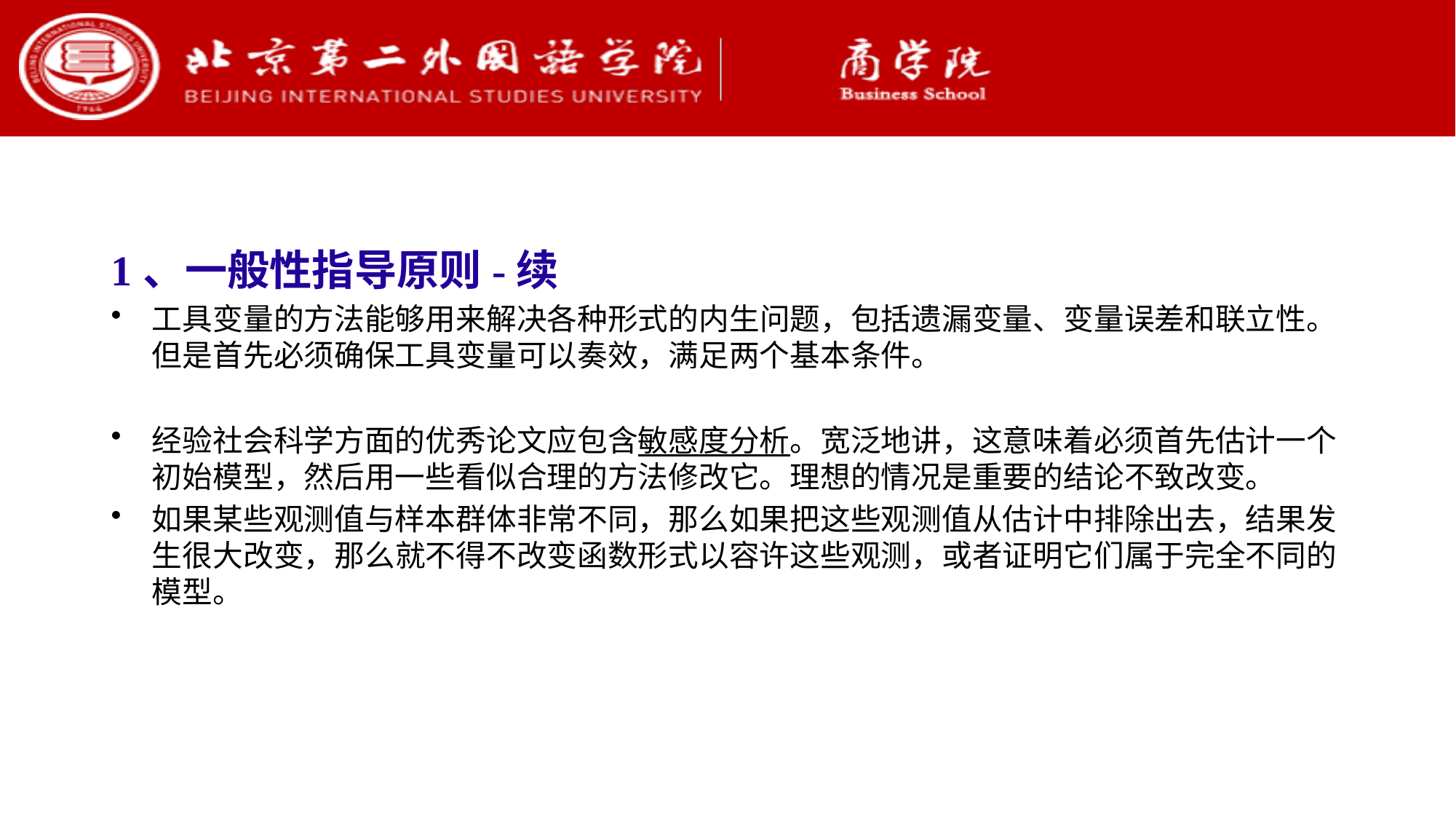

1、一般性指导原则-续
工具变量的方法能够用来解决各种形式的内生问题，包括遗漏变量、变量误差和联立性。但是首先必须确保工具变量可以奏效，满足两个基本条件。

经验社会科学方面的优秀论文应包含敏感度分析。宽泛地讲，这意味着必须首先估计一个初始模型，然后用一些看似合理的方法修改它。理想的情况是重要的结论不致改变。
如果某些观测值与样本群体非常不同，那么如果把这些观测值从估计中排除出去，结果发生很大改变，那么就不得不改变函数形式以容许这些观测，或者证明它们属于完全不同的模型。